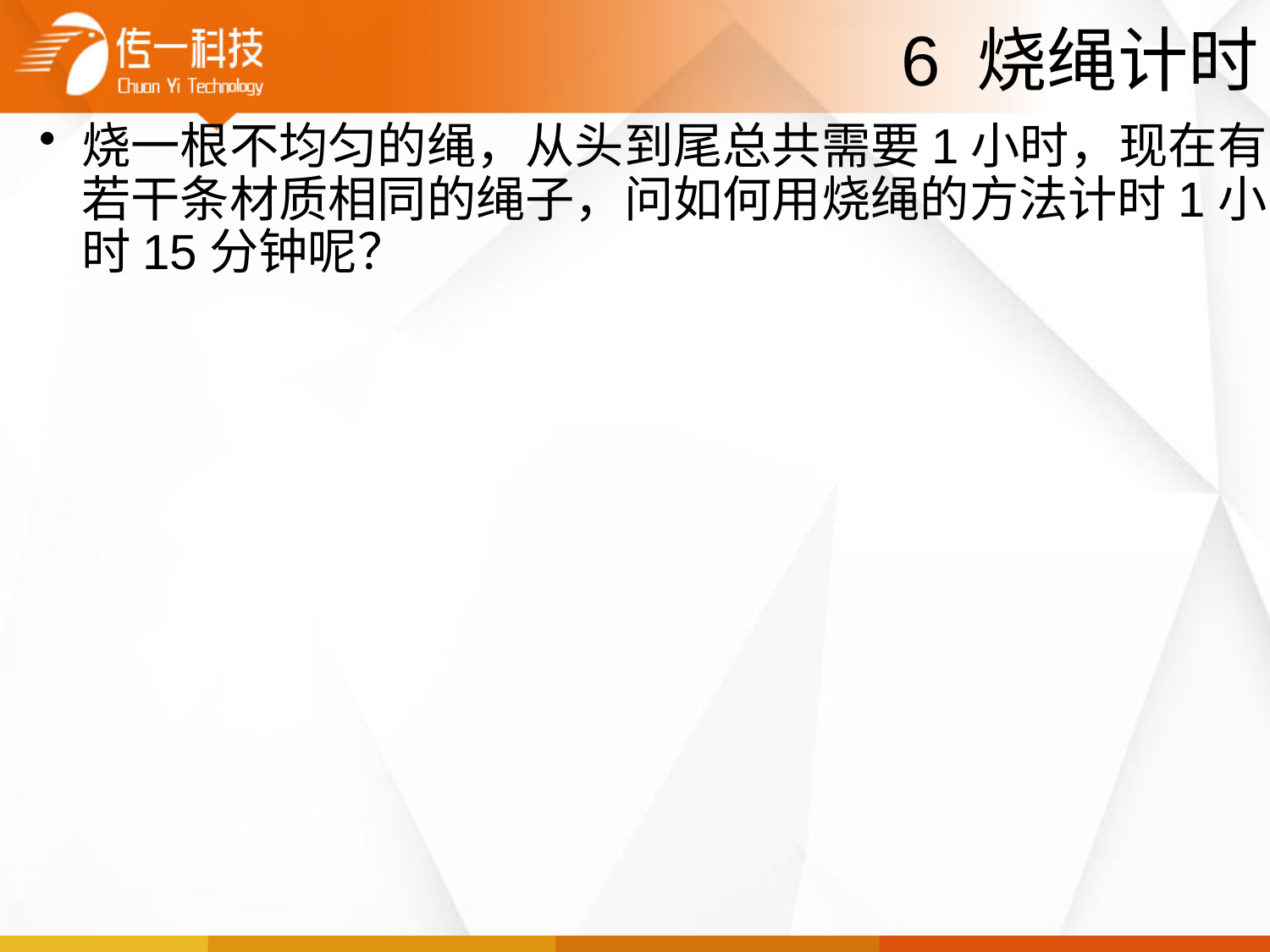

6 烧绳计时
烧一根不均匀的绳，从头到尾总共需要1小时，现在有若干条材质相同的绳子，问如何用烧绳的方法计时1小时15分钟呢？